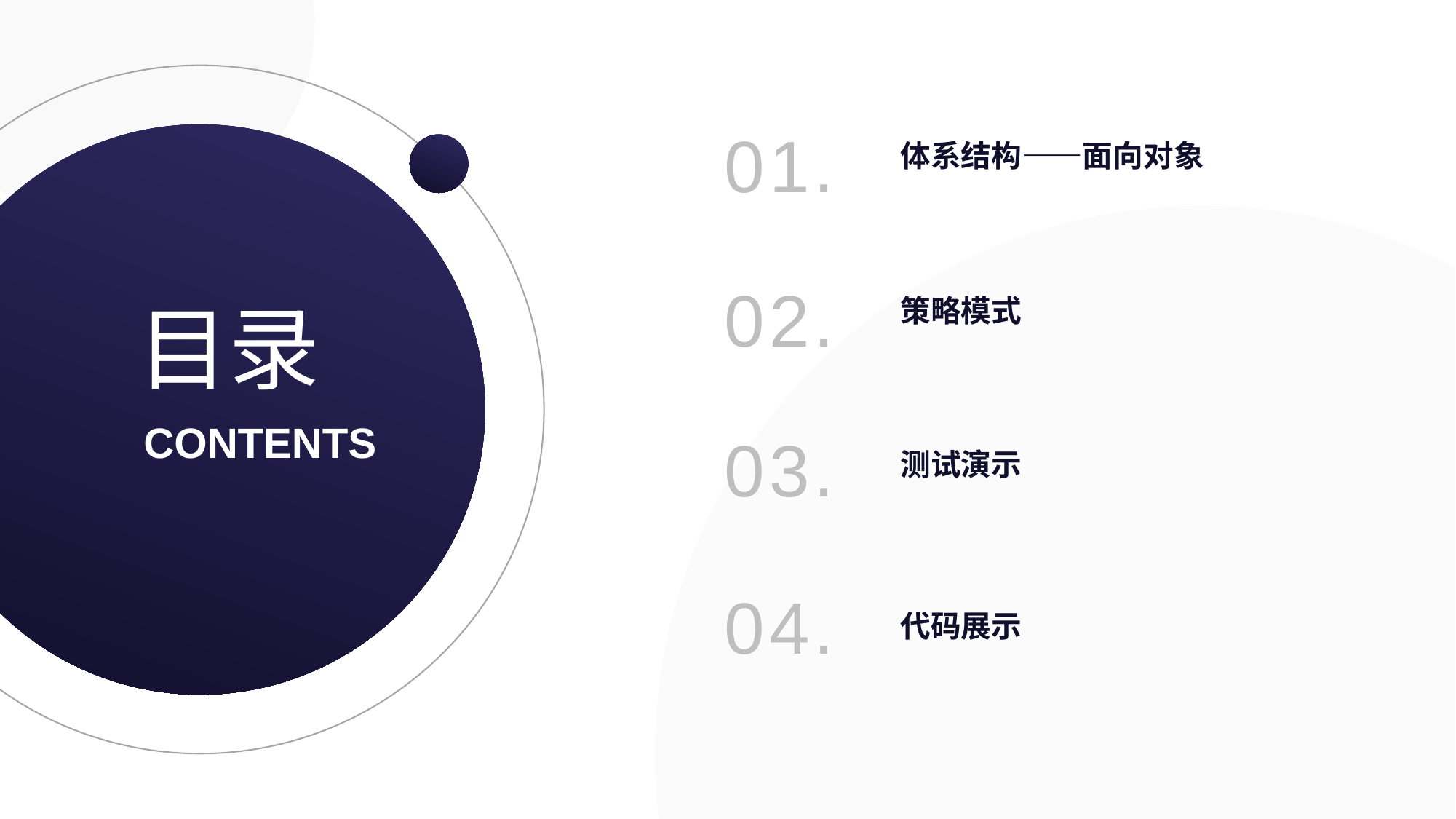

01.

体系结构——面向对象

目录

02.
策略模式
CONTENTS
03.
测试演示
04.
代码展示